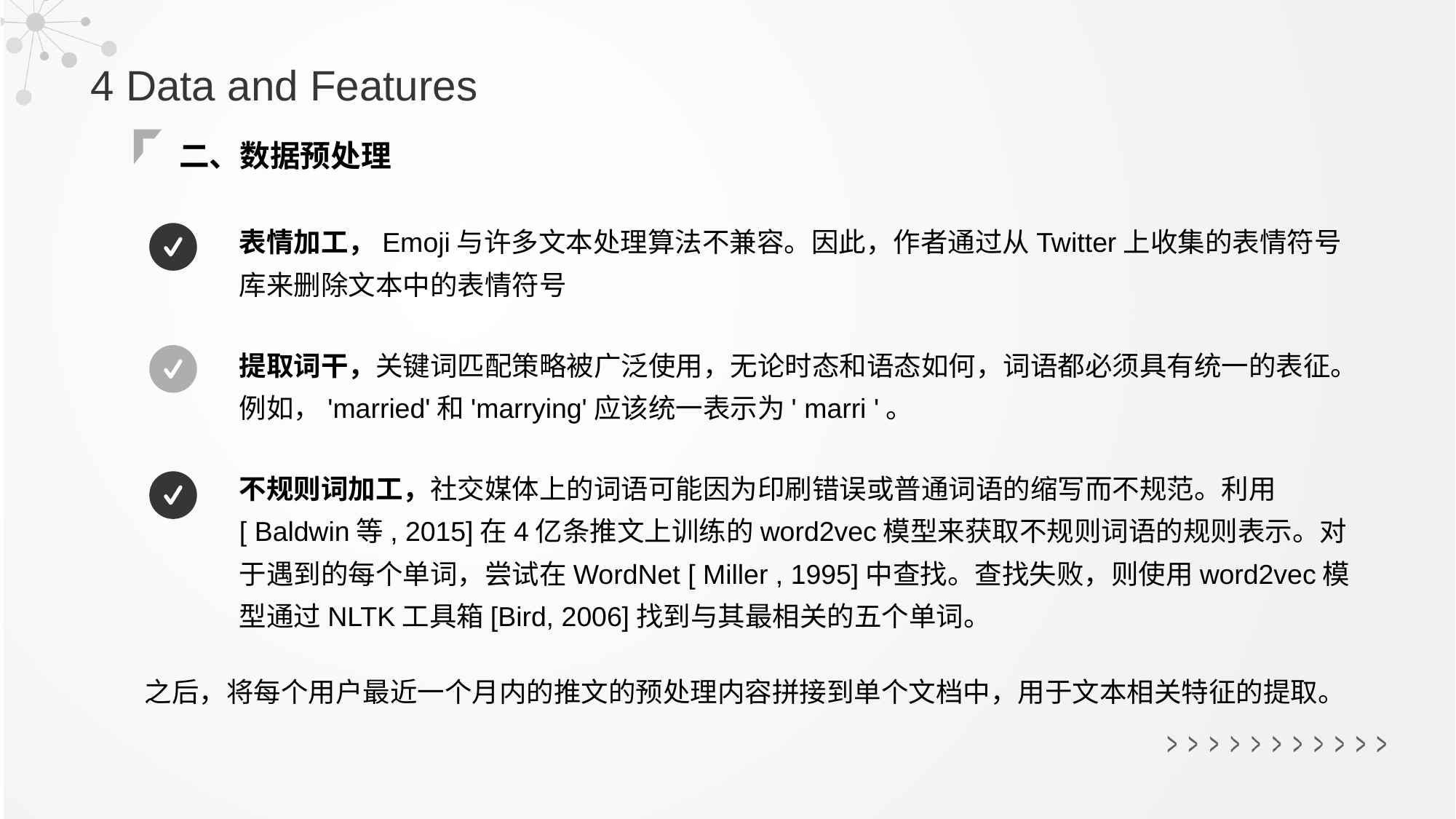

4 Data and Features

二、数据预处理
表情加工，Emoji与许多文本处理算法不兼容。因此，作者通过从Twitter上收集的表情符号库来删除文本中的表情符号

提取词干，关键词匹配策略被广泛使用，无论时态和语态如何，词语都必须具有统一的表征。例如，'married'和'marrying'应该统一表示为' marri '。

不规则词加工，社交媒体上的词语可能因为印刷错误或普通词语的缩写而不规范。利用[ Baldwin等, 2015]在4亿条推文上训练的word2vec模型来获取不规则词语的规则表示。对于遇到的每个单词，尝试在WordNet [ Miller , 1995]中查找。查找失败，则使用word2vec模型通过NLTK工具箱[Bird, 2006]找到与其最相关的五个单词。

之后，将每个用户最近一个月内的推文的预处理内容拼接到单个文档中，用于文本相关特征的提取。